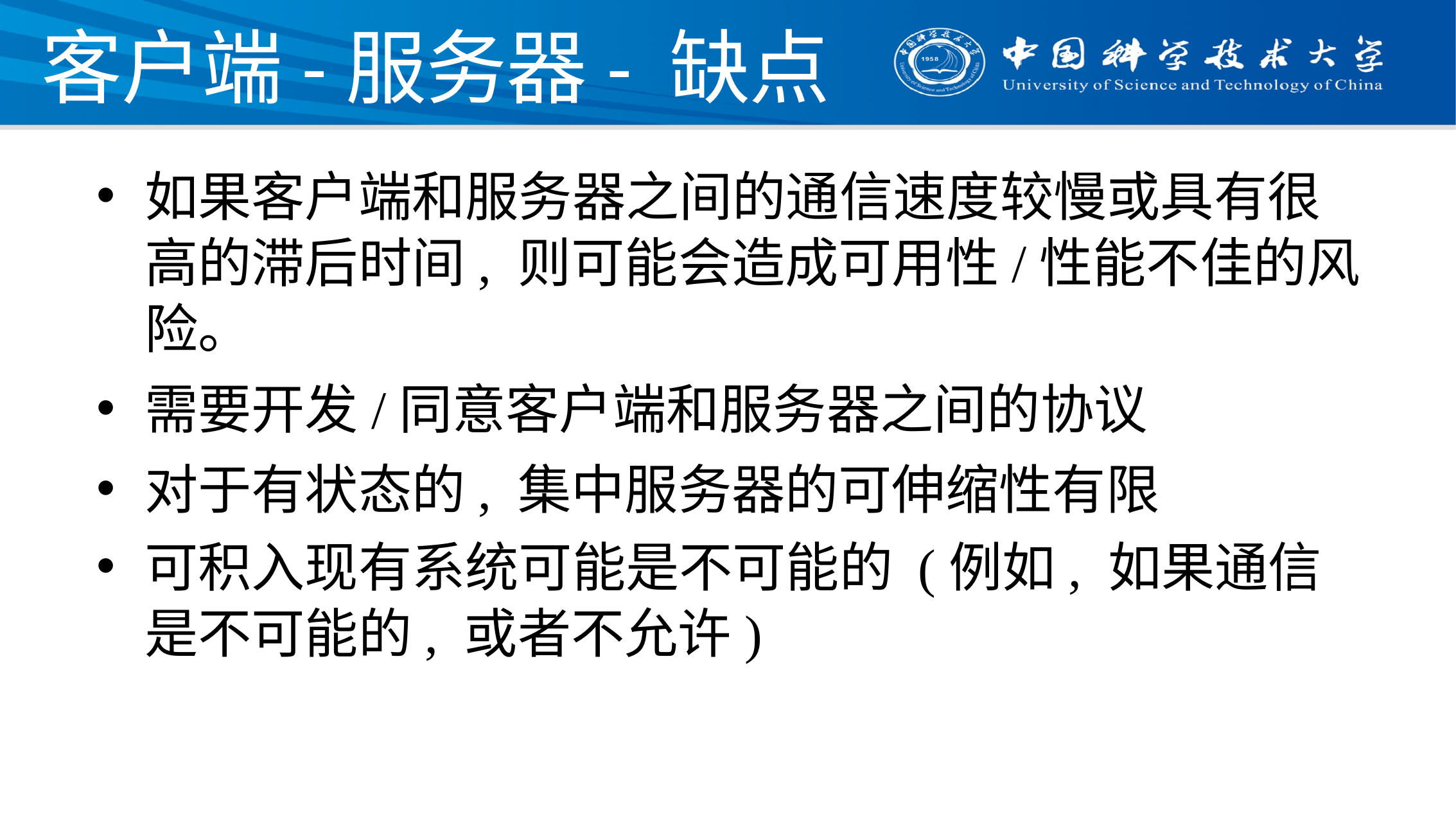

# 客户端-服务器- 缺点
如果客户端和服务器之间的通信速度较慢或具有很高的滞后时间, 则可能会造成可用性/性能不佳的风险。
需要开发/同意客户端和服务器之间的协议
对于有状态的, 集中服务器的可伸缩性有限
可积入现有系统可能是不可能的 (例如, 如果通信是不可能的, 或者不允许)